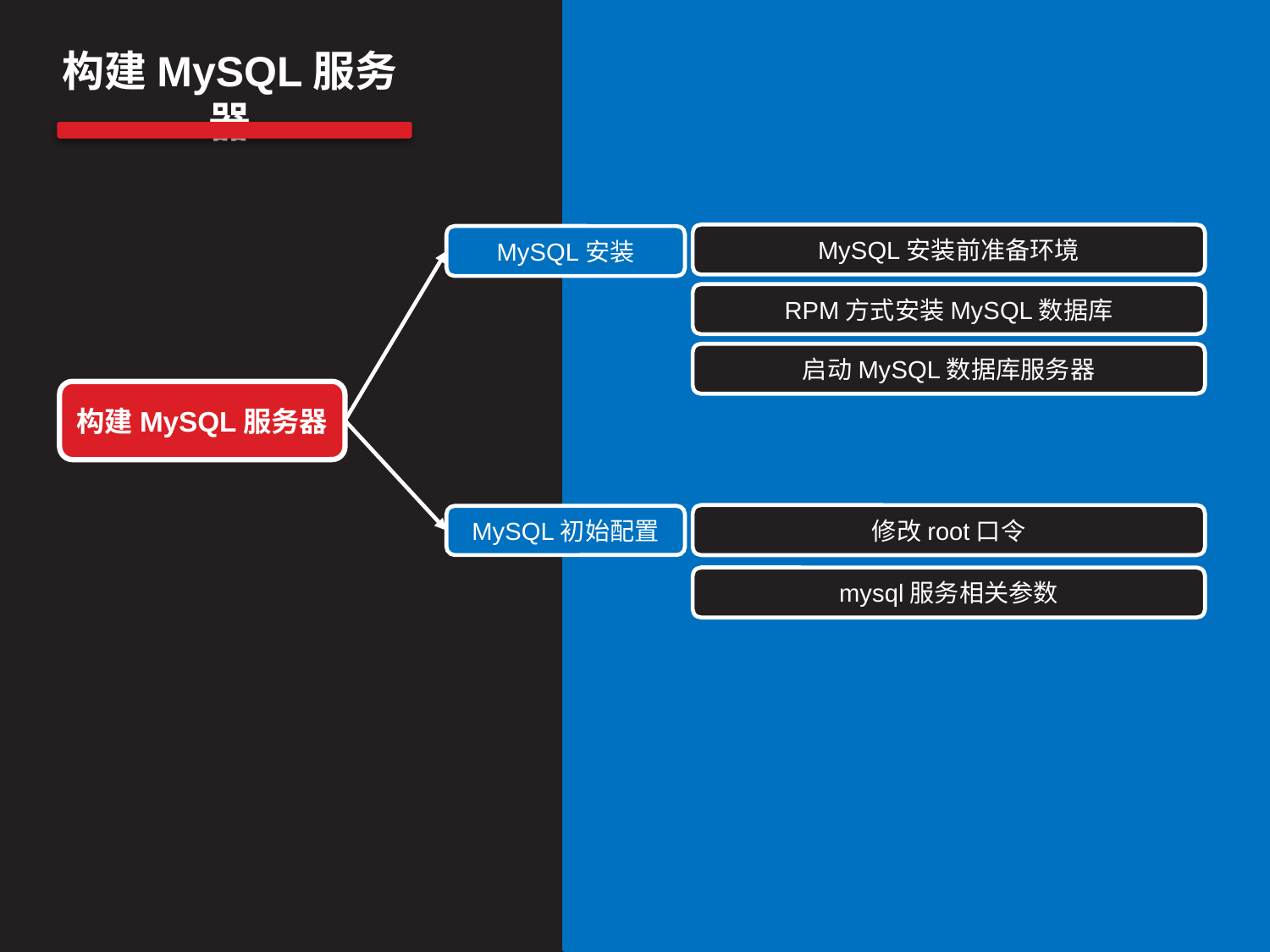

构建MySQL服务器

MySQL安装前准备环境
MySQL安装
RPM方式安装MySQL数据库
启动MySQL数据库服务器
构建MySQL服务器
修改root口令
MySQL初始配置
mysql服务相关参数